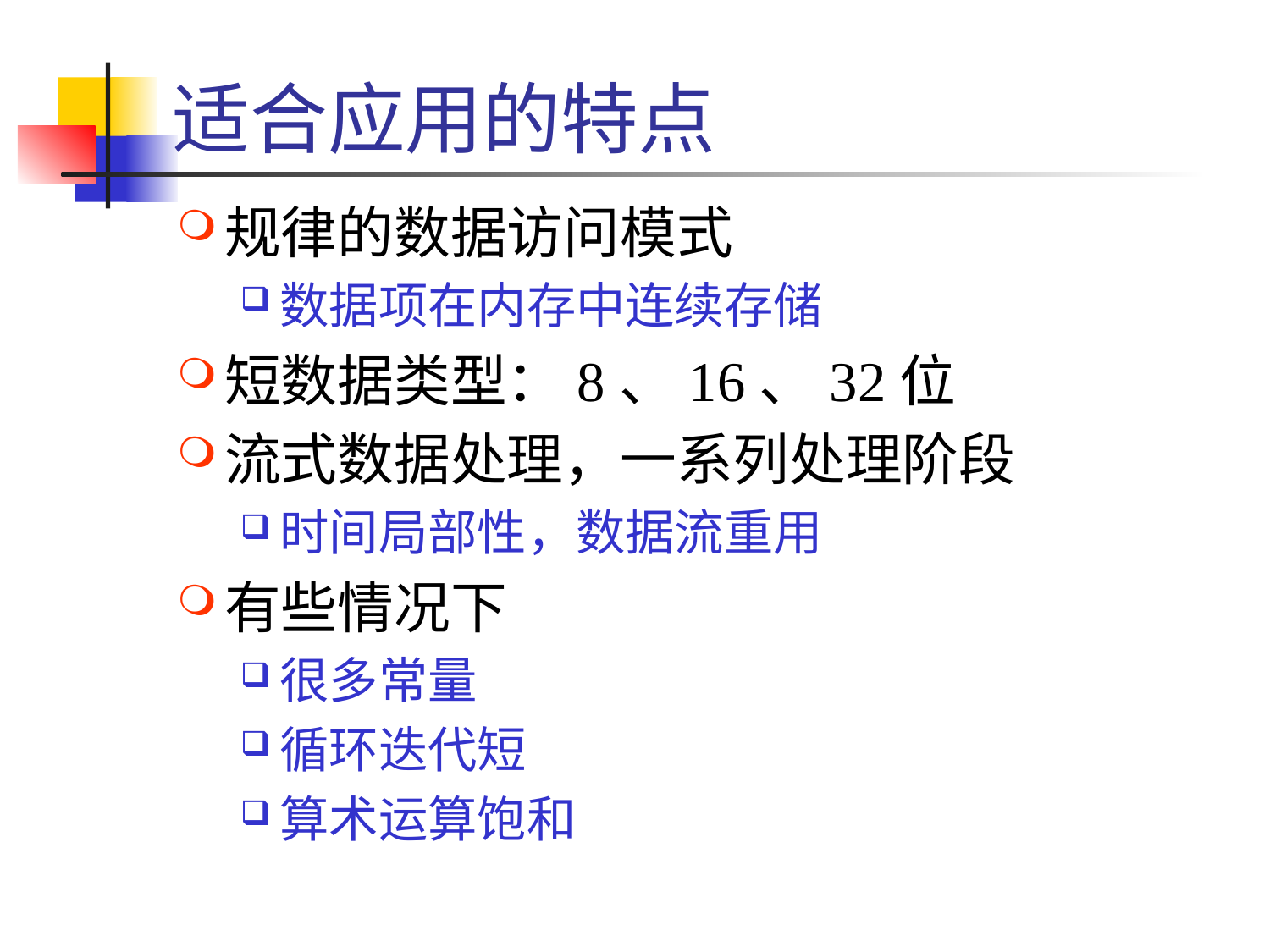

# 适合应用的特点
规律的数据访问模式
数据项在内存中连续存储
短数据类型：8、16、32位
流式数据处理，一系列处理阶段
时间局部性，数据流重用
有些情况下
很多常量
循环迭代短
算术运算饱和